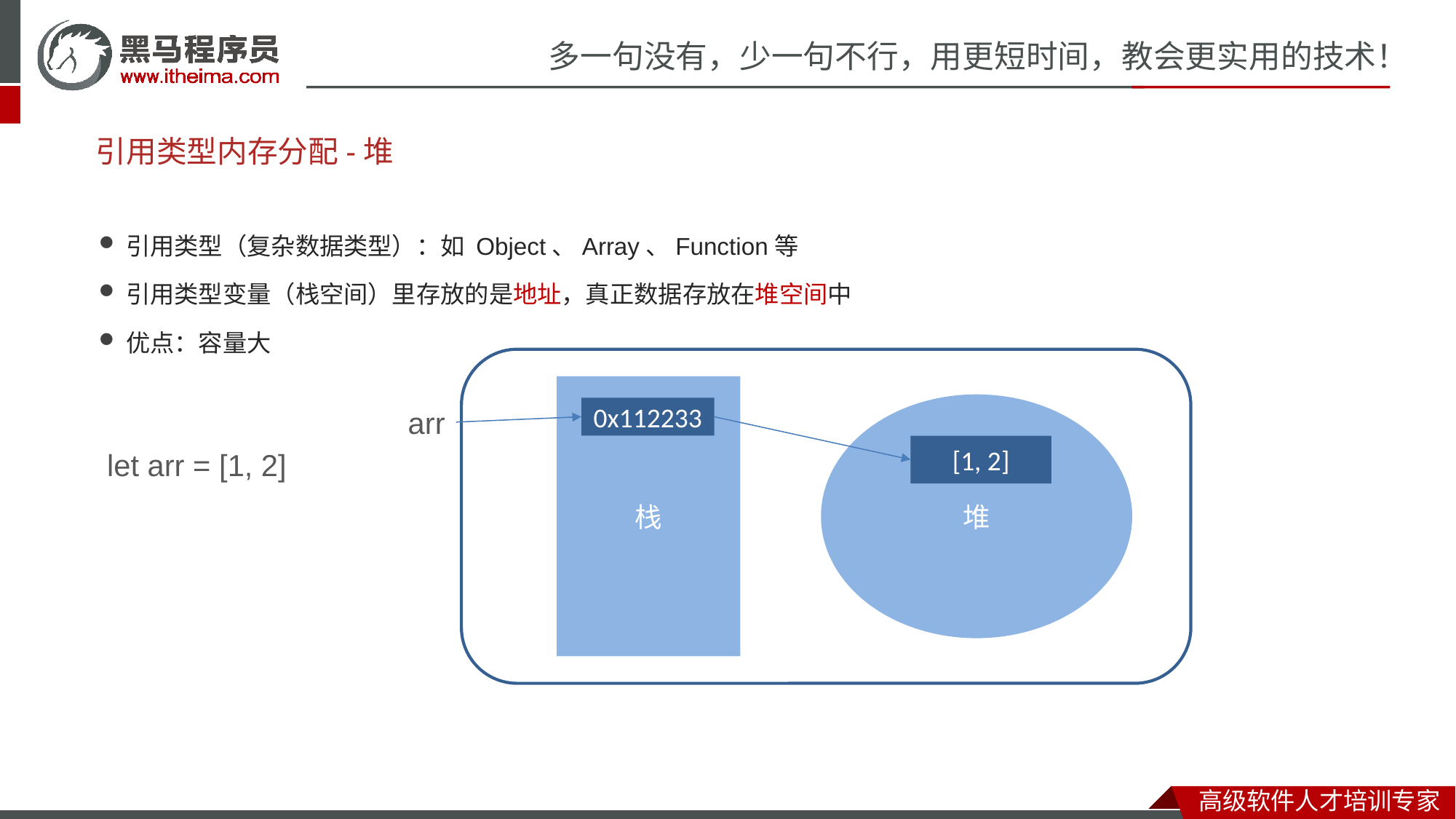

# 引用类型内存分配-堆
引用类型（复杂数据类型）：如 Object、Array、Function等
引用类型变量（栈空间）里存放的是地址，真正数据存放在堆空间中
优点：容量大

栈
堆
0x112233
arr
[1, 2]
let arr = [1, 2]